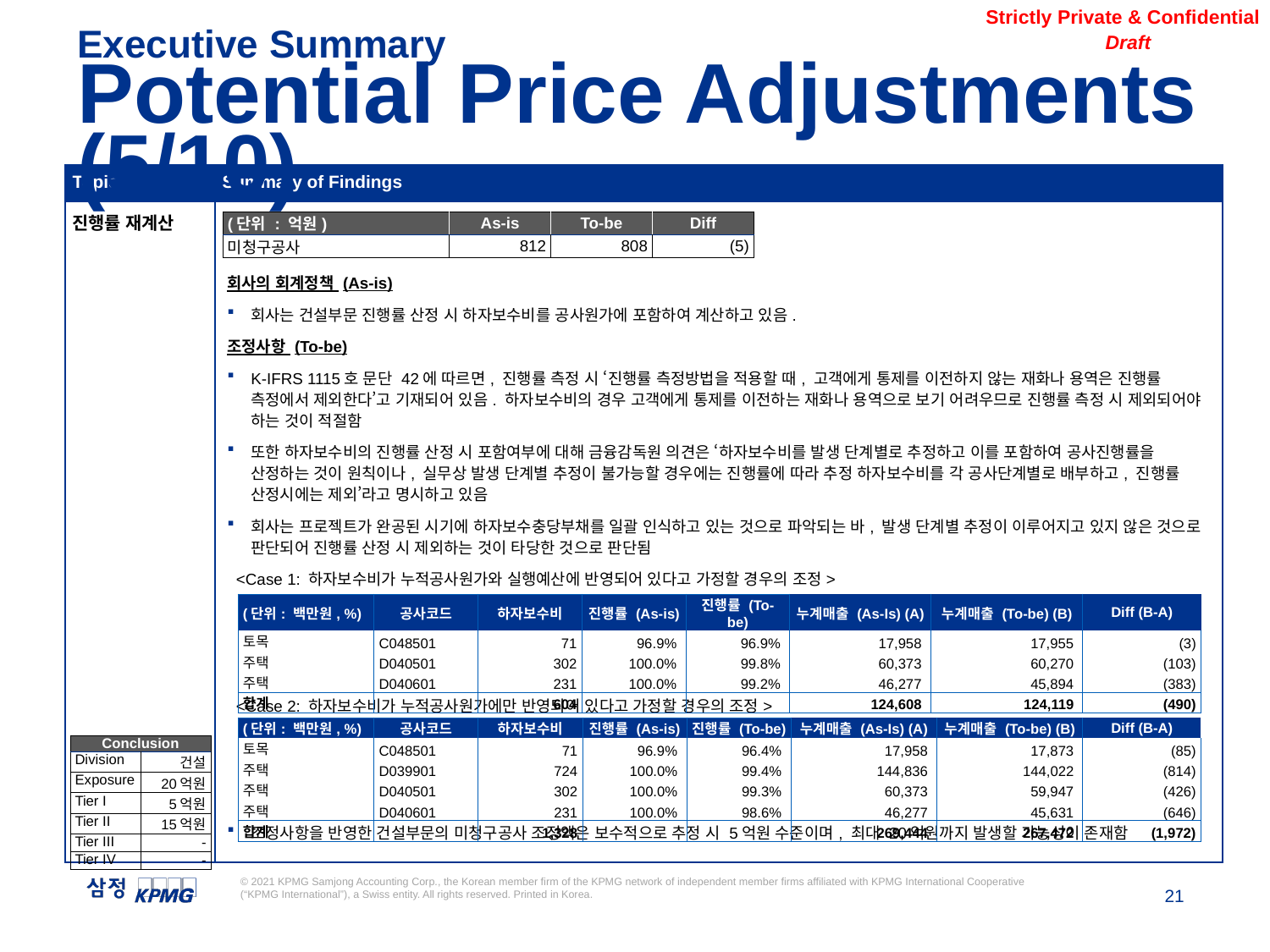

Executive Summary
Potential Price Adjustments (5/10)
| Topic | Summary of Findings |
| --- | --- |
| 진행률 재계산 | 회사의 회계정책 (As-is) 회사는 건설부문 진행률 산정 시 하자보수비를 공사원가에 포함하여 계산하고 있음. 조정사항 (To-be) K-IFRS 1115호 문단 42에 따르면, 진행률 측정 시 ‘진행률 측정방법을 적용할 때, 고객에게 통제를 이전하지 않는 재화나 용역은 진행률 측정에서 제외한다’고 기재되어 있음. 하자보수비의 경우 고객에게 통제를 이전하는 재화나 용역으로 보기 어려우므로 진행률 측정 시 제외되어야 하는 것이 적절함 또한 하자보수비의 진행률 산정 시 포함여부에 대해 금융감독원 의견은 ‘하자보수비를 발생 단계별로 추정하고 이를 포함하여 공사진행률을 산정하는 것이 원칙이나, 실무상 발생 단계별 추정이 불가능할 경우에는 진행률에 따라 추정 하자보수비를 각 공사단계별로 배부하고, 진행률 산정시에는 제외’라고 명시하고 있음 회사는 프로젝트가 완공된 시기에 하자보수충당부채를 일괄 인식하고 있는 것으로 파악되는 바, 발생 단계별 추정이 이루어지고 있지 않은 것으로 판단되어 진행률 산정 시 제외하는 것이 타당한 것으로 판단됨 <Case 1: 하자보수비가 누적공사원가와 실행예산에 반영되어 있다고 가정할 경우의 조정> <Case 2: 하자보수비가 누적공사원가에만 반영되어 있다고 가정할 경우의 조정> 조정사항을 반영한 건설부문의 미청구공사 조정액은 보수적으로 추정 시 5억원 수준이며, 최대 20억원까지 발생할 가능성이 존재함 |
| (단위 : 억원) | As-is | To-be | Diff |
| --- | --- | --- | --- |
| 미청구공사 | 812 | 808 | (5) |
| (단위: 백만원, %) | 공사코드 | 하자보수비 | 진행률 (As-is) | 진행률 (To-be) | 누계매출 (As-Is) (A) | 누계매출 (To-be) (B) | Diff (B-A) |
| --- | --- | --- | --- | --- | --- | --- | --- |
| 토목 | C048501 | 71 | 96.9% | 96.9% | 17,958 | 17,955 | (3) |
| 주택 | D040501 | 302 | 100.0% | 99.8% | 60,373 | 60,270 | (103) |
| 주택 | D040601 | 231 | 100.0% | 99.2% | 46,277 | 45,894 | (383) |
| 합계 |  | 604 |  |  | 124,608 | 124,119 | (490) |
| (단위: 백만원, %) | 공사코드 | 하자보수비 | 진행률 (As-is) | 진행률 (To-be) | 누계매출 (As-Is) (A) | 누계매출 (To-be) (B) | Diff (B-A) |
| --- | --- | --- | --- | --- | --- | --- | --- |
| 토목 | C048501 | 71 | 96.9% | 96.4% | 17,958 | 17,873 | (85) |
| 주택 | D039901 | 724 | 100.0% | 99.4% | 144,836 | 144,022 | (814) |
| 주택 | D040501 | 302 | 100.0% | 99.3% | 60,373 | 59,947 | (426) |
| 주택 | D040601 | 231 | 100.0% | 98.6% | 46,277 | 45,631 | (646) |
| 합계 |  | 1,328 |  |  | 269,444 | 267,472 | (1,972) |
| Conclusion |  |
| --- | --- |
| Division | 건설 |
| Exposure | 20억원 |
| Tier I | 5억원 |
| Tier II | 15억원 |
| Tier III | - |
| Tier IV | - |